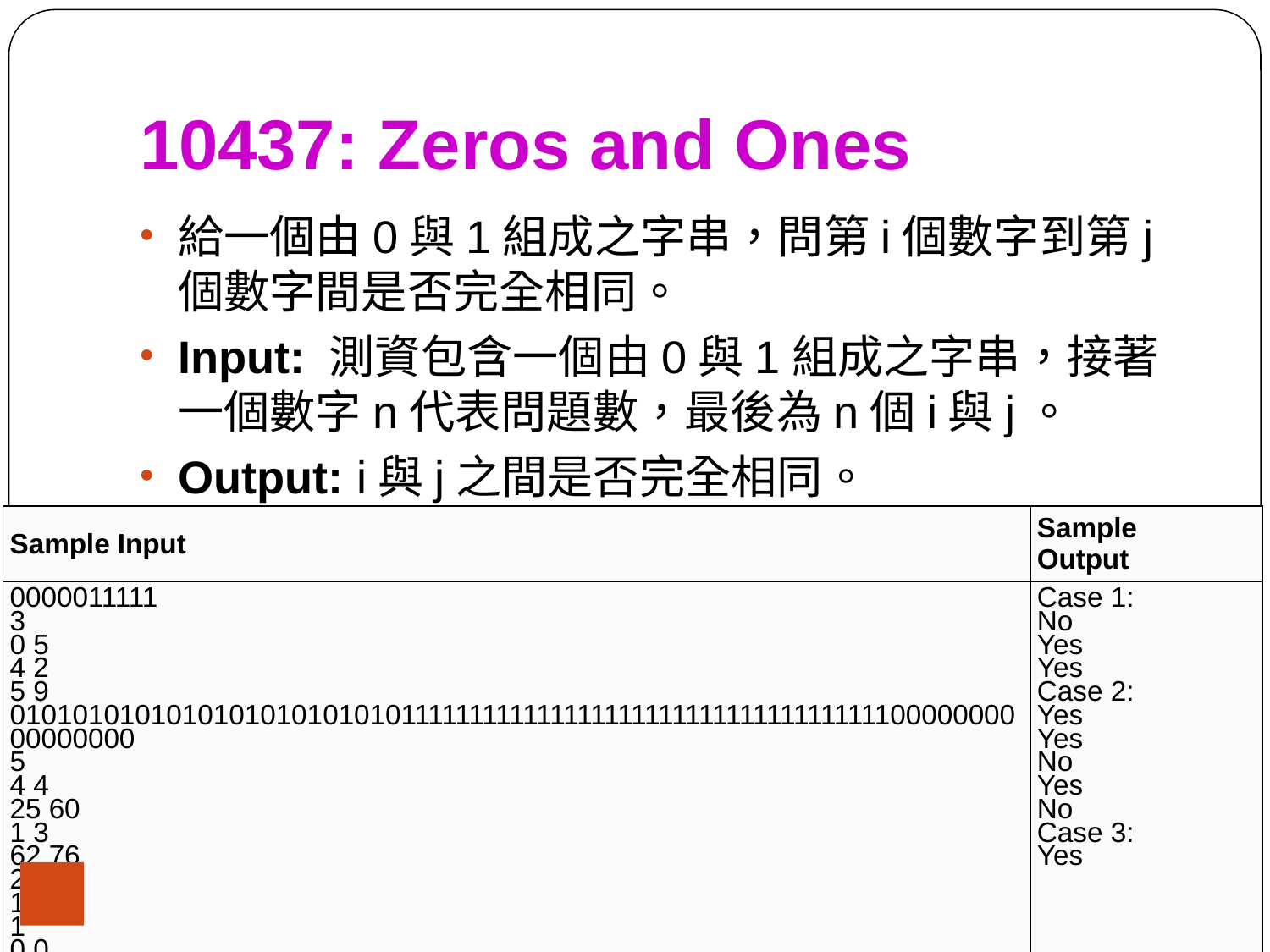

# 10437: Zeros and Ones
給一個由0與1組成之字串，問第i個數字到第j個數字間是否完全相同。
Input: 測資包含一個由0與1組成之字串，接著一個數字n代表問題數，最後為n個i與j。
Output: i與j之間是否完全相同。
| Sample Input | Sample Output |
| --- | --- |
| 0000011111 3 0 5 4 2 5 9 01010101010101010101010101111111111111111111111111111111111110000000000000000 5 4 4 25 60 1 3 62 76 24 62 1 1 0 0 | Case 1: No Yes Yes Case 2: Yes Yes No Yes No Case 3: Yes |